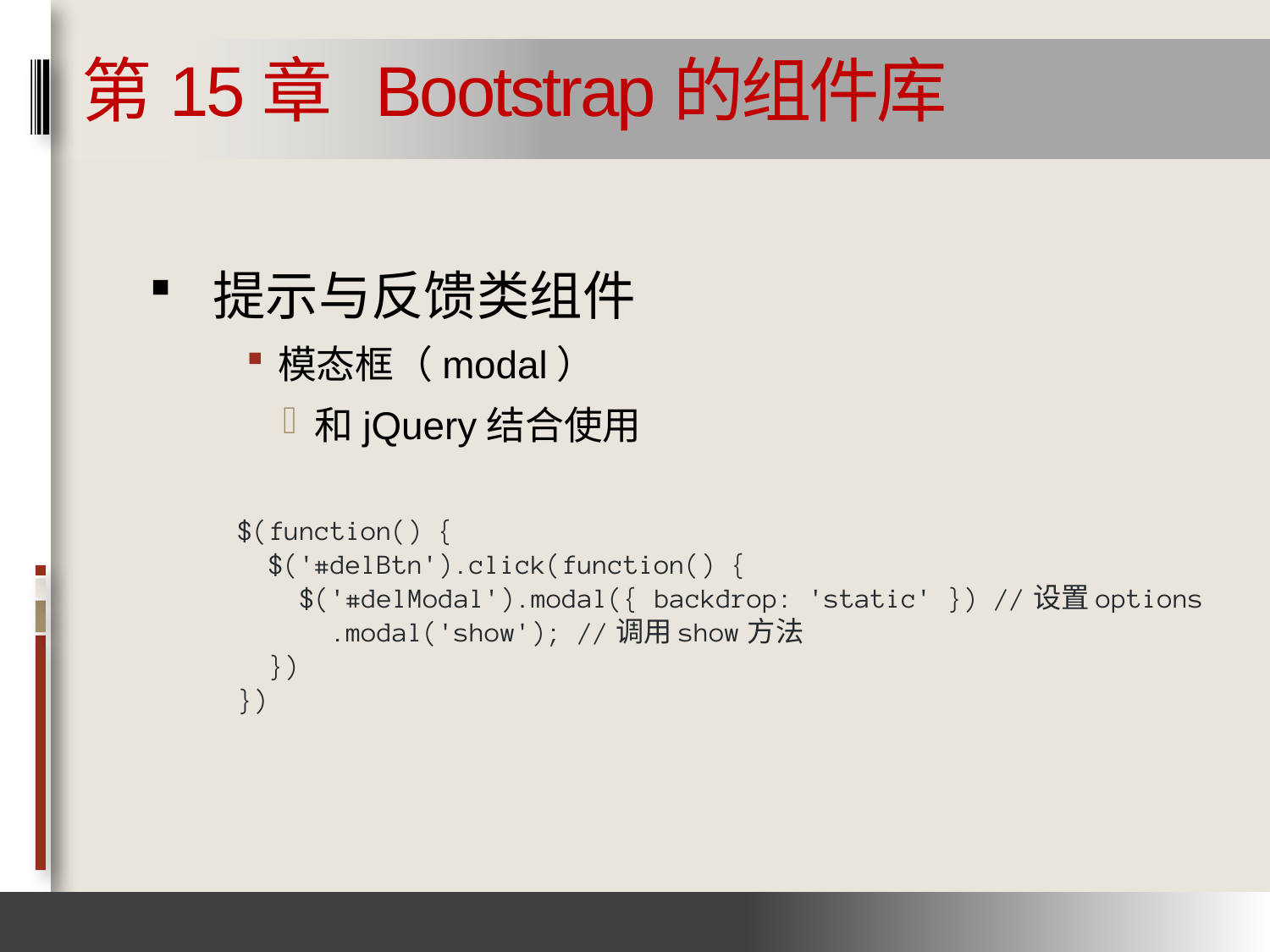

# 第15章  Bootstrap的组件库
提示与反馈类组件
模态框（modal）
和jQuery结合使用
  $(function() {
    $('#delBtn').click(function() {
      $('#delModal').modal({ backdrop: 'static' }) //设置options
        .modal('show'); //调用show方法
    })
  })